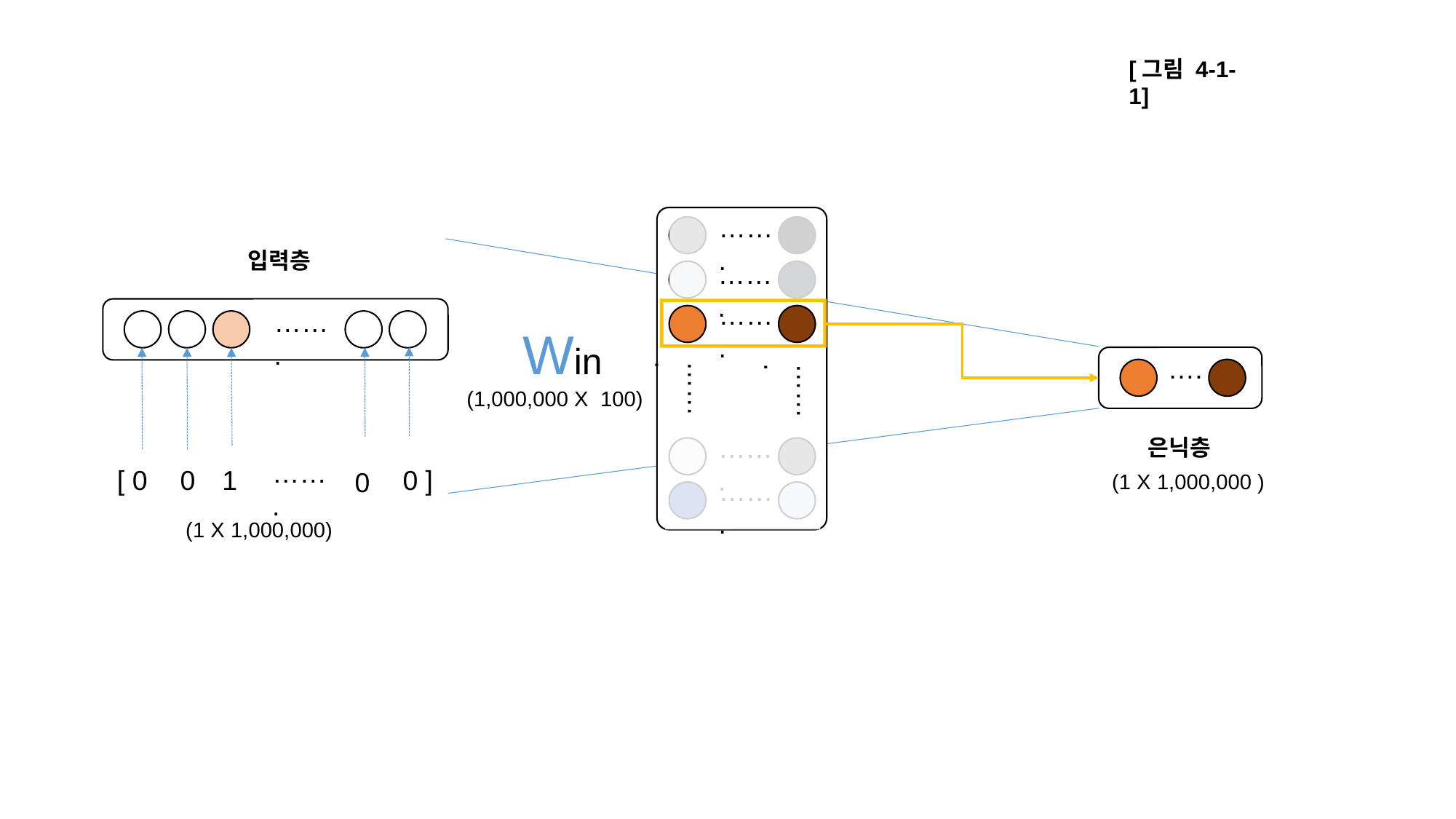

[그림 4-1-1]

…….

입력층
…….
…….

…….
Win
….
…….
…….
(1,000,000 X  100)
…….

은닉층
…….
1
[ 0
0
0 ]
0
(1 X 1,000,000 )
…….
(1 X 1,000,000)